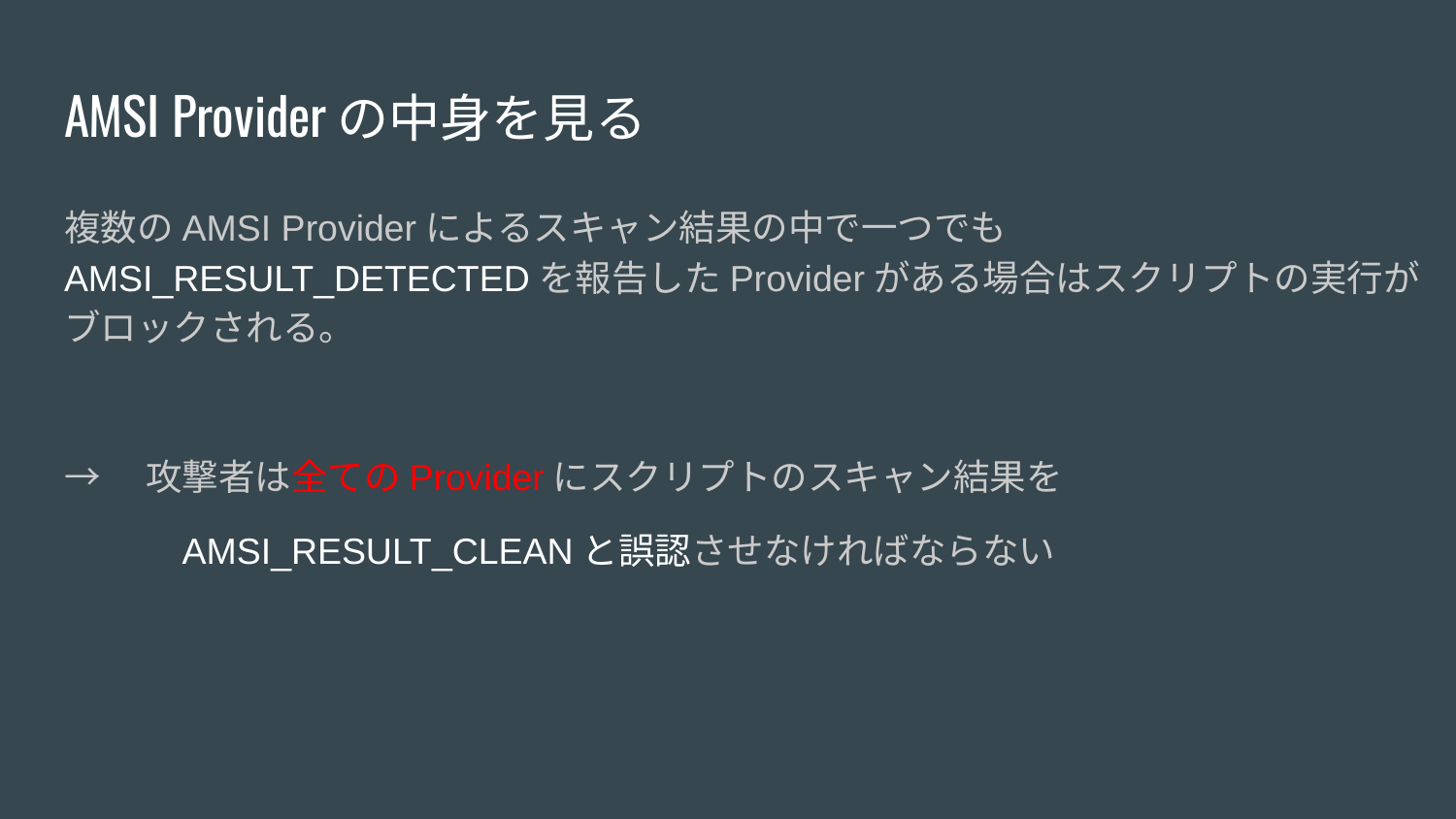

# AMSI Providerの中身を見る
複数のAMSI Providerによるスキャン結果の中で一つでもAMSI_RESULT_DETECTEDを報告したProviderがある場合はスクリプトの実行がブロックされる。

→　攻撃者は全てのProviderにスクリプトのスキャン結果を
　　　AMSI_RESULT_CLEANと誤認させなければならない